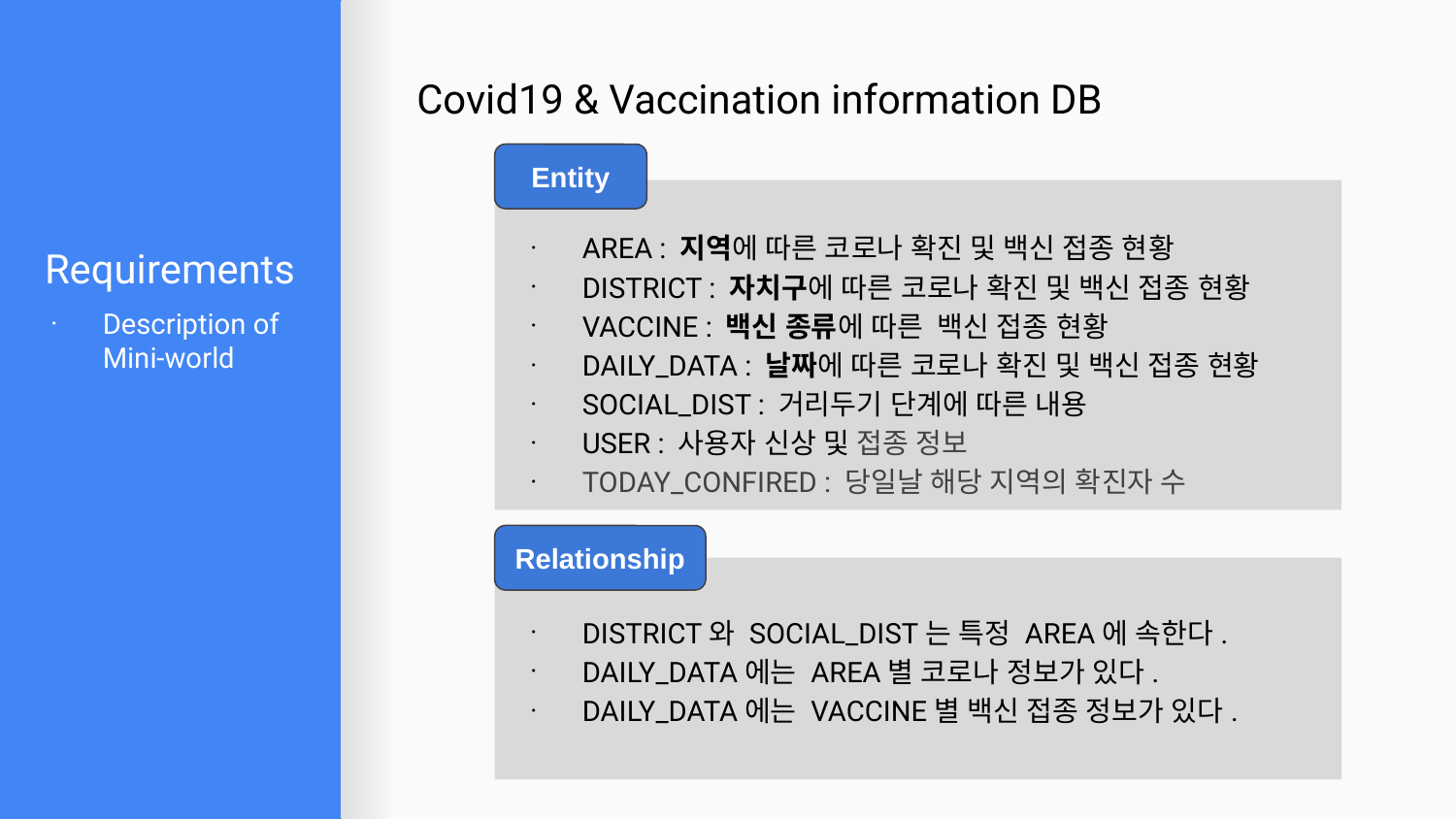

Covid19 & Vaccination information DB
Entity
# Requirements

AREA : 지역에 따른 코로나 확진 및 백신 접종 현황
DISTRICT : 자치구에 따른 코로나 확진 및 백신 접종 현황
VACCINE : 백신 종류에 따른  백신 접종 현황
DAILY_DATA : 날짜에 따른 코로나 확진 및 백신 접종 현황
SOCIAL_DIST : 거리두기 단계에 따른 내용
USER : 사용자 신상 및 접종 정보
TODAY_CONFIRED : 당일날 해당 지역의 확진자 수
Description of Mini-world
Relationship

DISTRICT와 SOCIAL_DIST는 특정 AREA에 속한다.
DAILY_DATA에는 AREA별 코로나 정보가 있다.
DAILY_DATA에는 VACCINE별 백신 접종 정보가 있다.